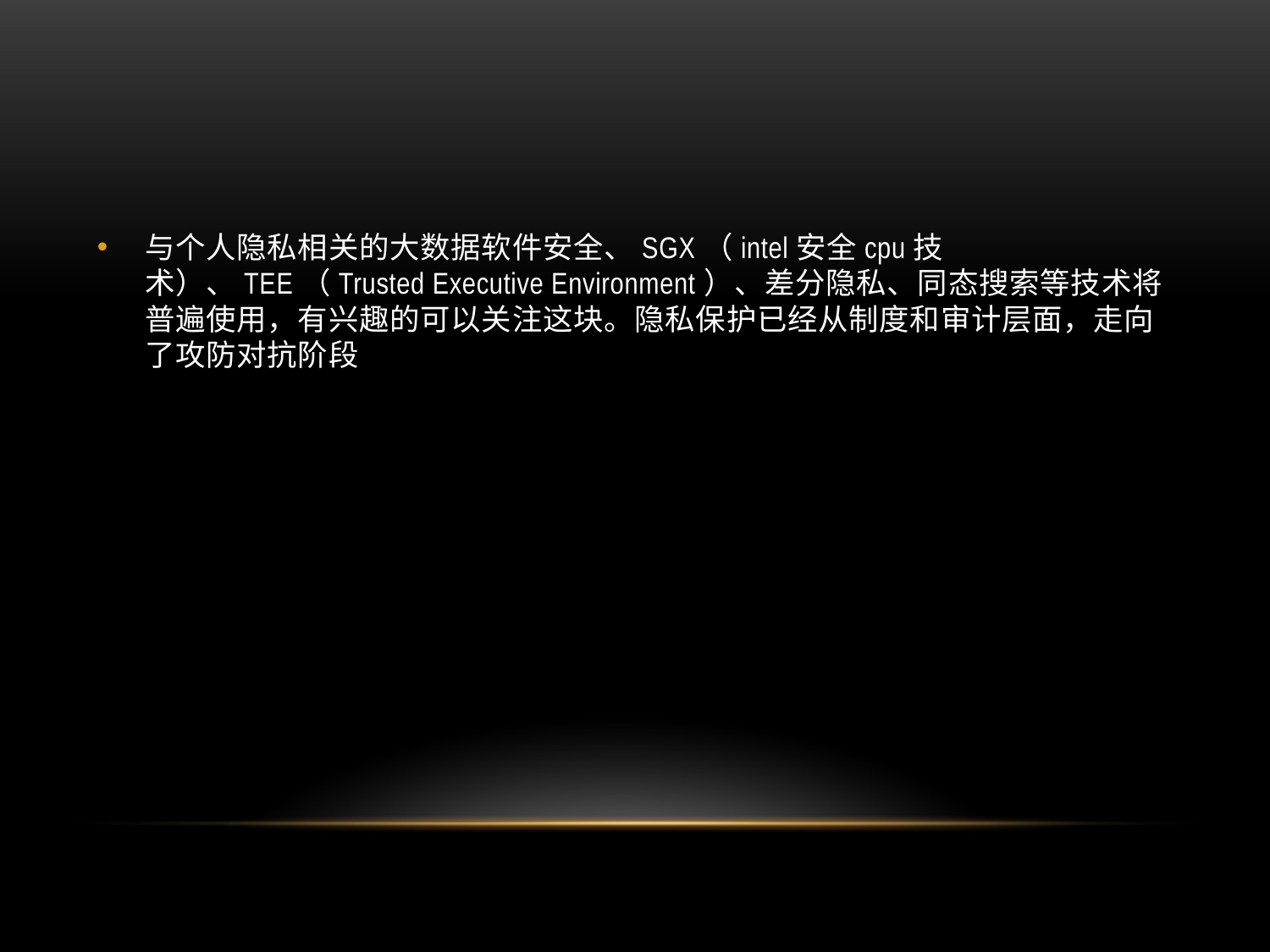

#
与个人隐私相关的大数据软件安全、SGX（intel安全cpu技术）、TEE（Trusted Executive Environment）、差分隐私、同态搜索等技术将普遍使用，有兴趣的可以关注这块。隐私保护已经从制度和审计层面，走向了攻防对抗阶段